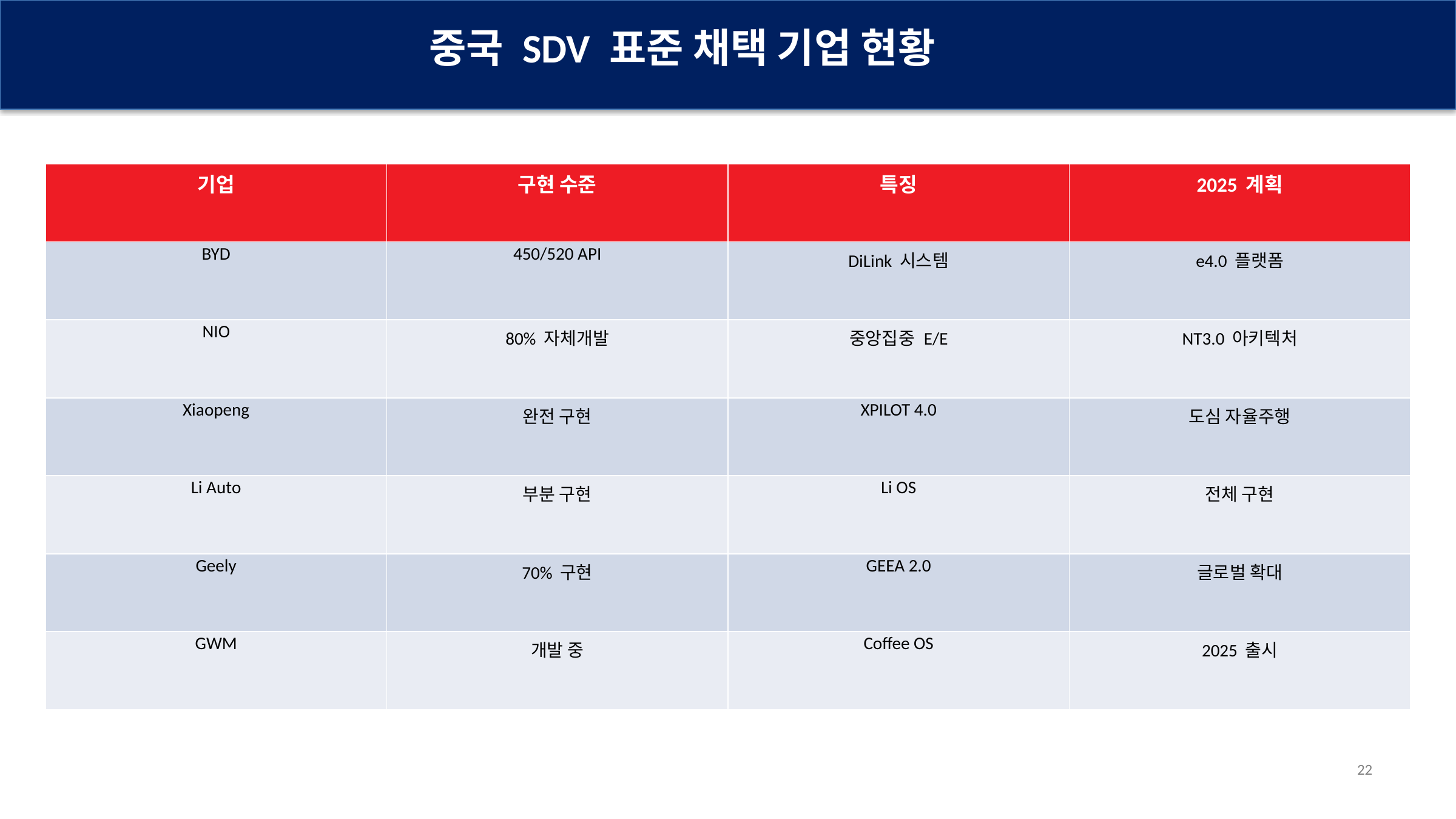

중국 SDV 표준 채택 기업 현황
| 기업 | 구현 수준 | 특징 | 2025 계획 |
| --- | --- | --- | --- |
| BYD | 450/520 API | DiLink 시스템 | e4.0 플랫폼 |
| NIO | 80% 자체개발 | 중앙집중 E/E | NT3.0 아키텍처 |
| Xiaopeng | 완전 구현 | XPILOT 4.0 | 도심 자율주행 |
| Li Auto | 부분 구현 | Li OS | 전체 구현 |
| Geely | 70% 구현 | GEEA 2.0 | 글로벌 확대 |
| GWM | 개발 중 | Coffee OS | 2025 출시 |
22